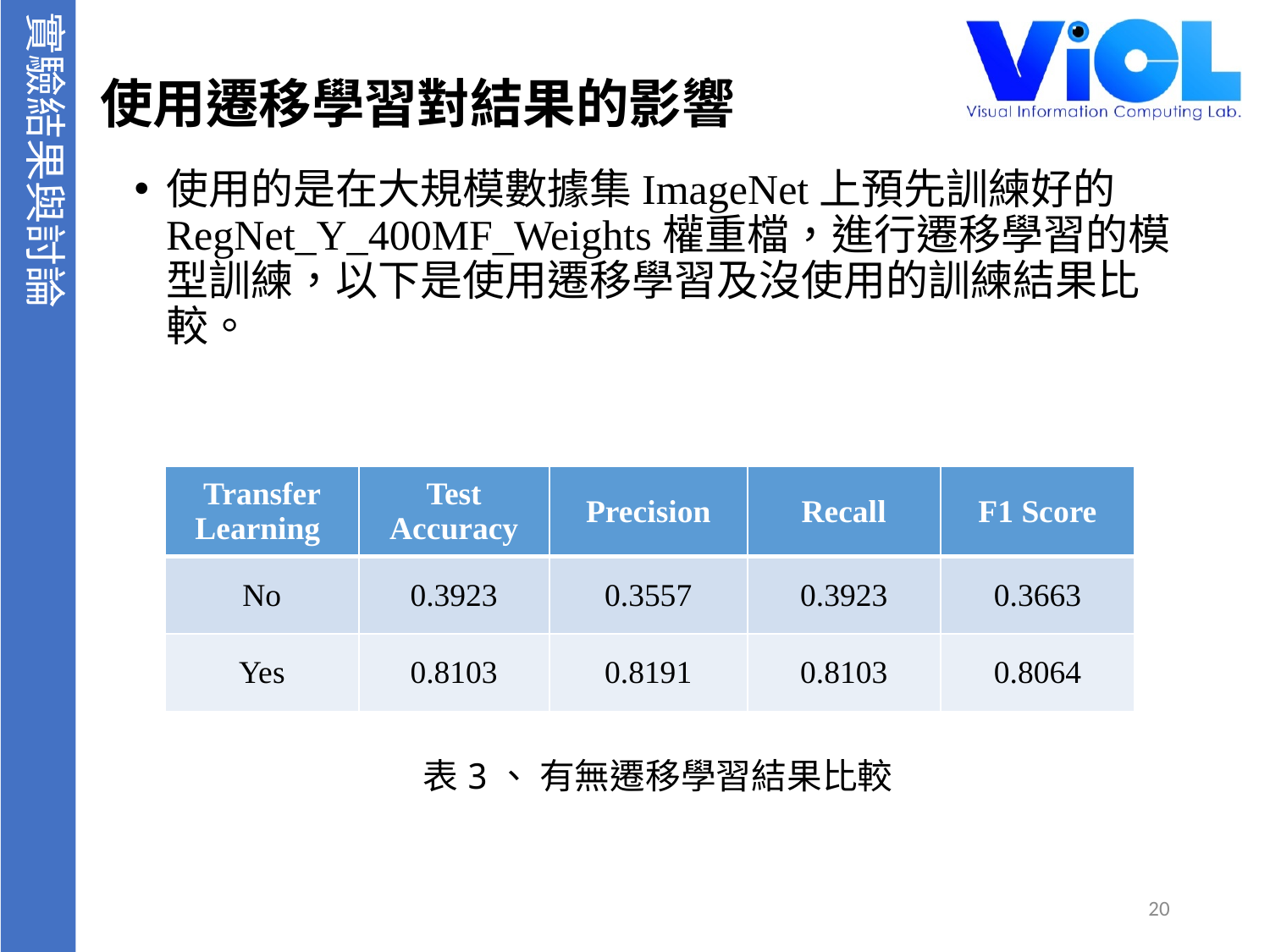

實驗結果與討論

# 使用遷移學習對結果的影響
使用的是在大規模數據集ImageNet上預先訓練好的RegNet_Y_400MF_Weights權重檔，進行遷移學習的模型訓練，以下是使用遷移學習及沒使用的訓練結果比較。
| Transfer Learning | Test Accuracy | Precision | Recall | F1 Score |
| --- | --- | --- | --- | --- |
| No | 0.3923 | 0.3557 | 0.3923 | 0.3663 |
| Yes | 0.8103 | 0.8191 | 0.8103 | 0.8064 |
表3、 有無遷移學習結果比較
20